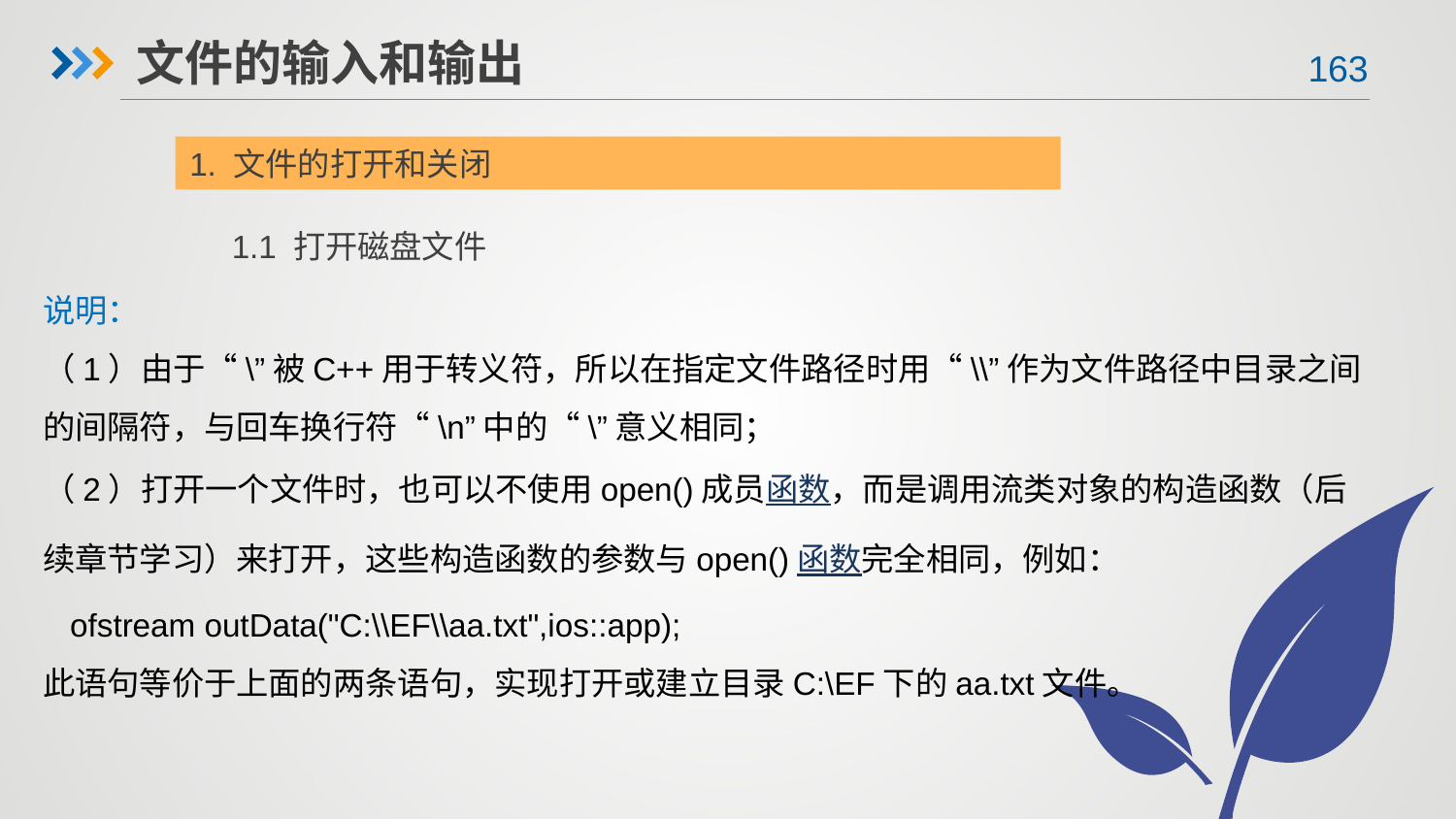

文件的输入和输出
1. 文件的打开和关闭
1.1 打开磁盘文件
说明：
（1）由于“\”被C++用于转义符，所以在指定文件路径时用“\\”作为文件路径中目录之间的间隔符，与回车换行符“\n”中的“\”意义相同；
（2）打开一个文件时，也可以不使用open()成员函数，而是调用流类对象的构造函数（后续章节学习）来打开，这些构造函数的参数与open()函数完全相同，例如：
   ofstream outData("C:\\EF\\aa.txt",ios::app);
此语句等价于上面的两条语句，实现打开或建立目录C:\EF下的aa.txt文件。